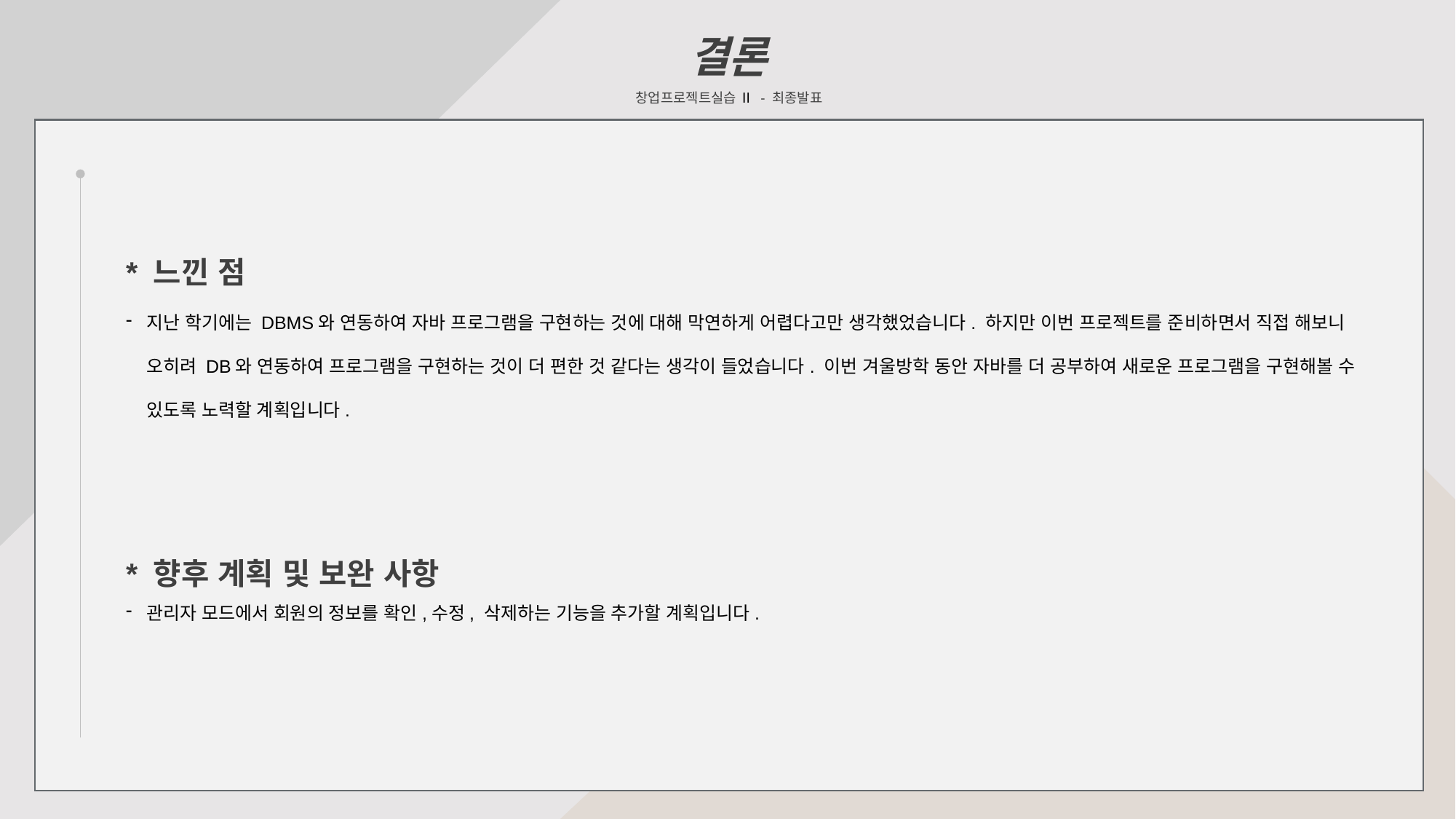

결론
창업프로젝트실습 Ⅱ - 최종발표

* 느낀 점
지난 학기에는 DBMS와 연동하여 자바 프로그램을 구현하는 것에 대해 막연하게 어렵다고만 생각했었습니다. 하지만 이번 프로젝트를 준비하면서 직접 해보니 오히려 DB와 연동하여 프로그램을 구현하는 것이 더 편한 것 같다는 생각이 들었습니다. 이번 겨울방학 동안 자바를 더 공부하여 새로운 프로그램을 구현해볼 수 있도록 노력할 계획입니다.

* 향후 계획 및 보완 사항
관리자 모드에서 회원의 정보를 확인,수정, 삭제하는 기능을 추가할 계획입니다.